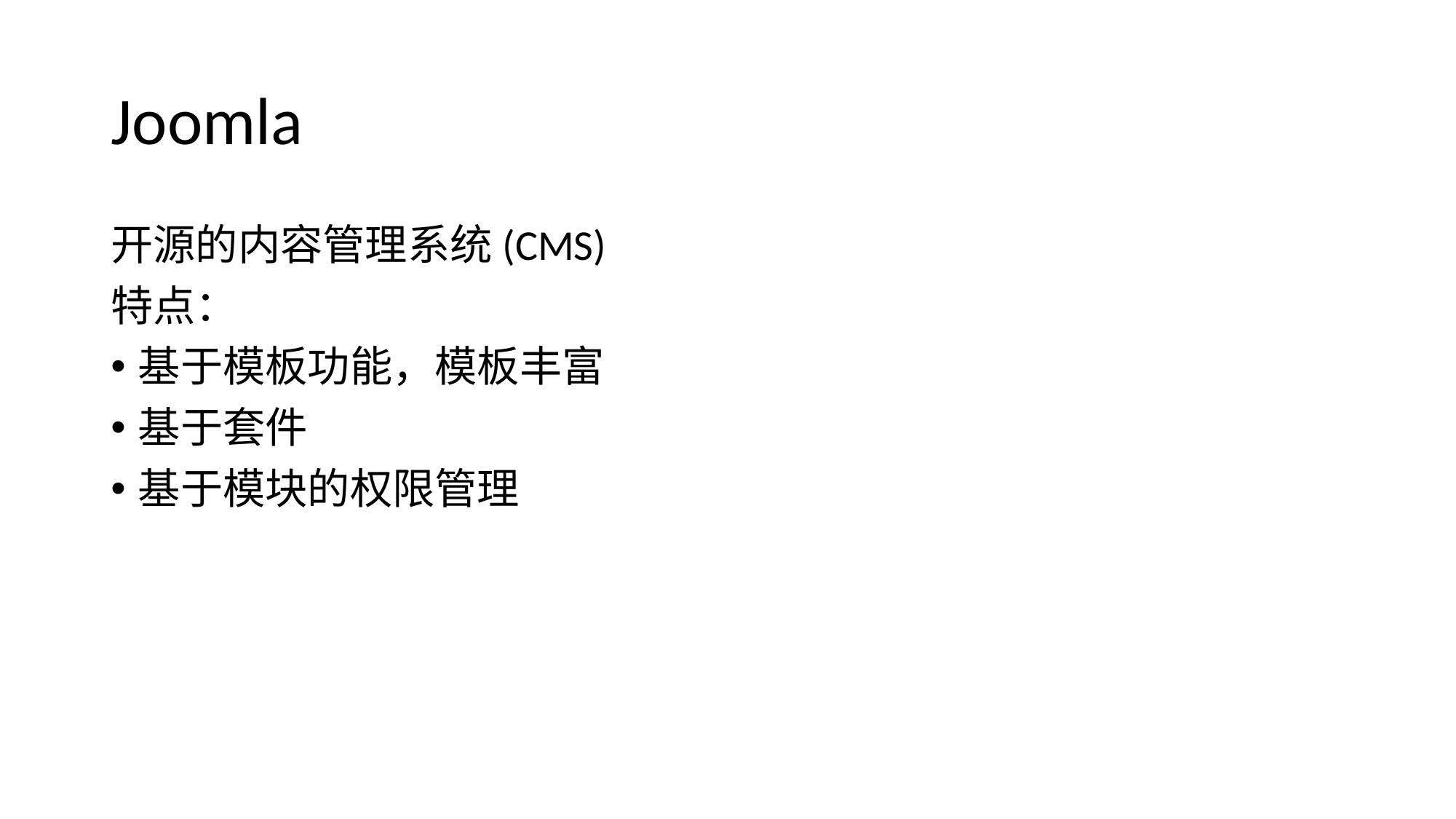

# Joomla
开源的内容管理系统(CMS)
特点：
基于模板功能，模板丰富
基于套件
基于模块的权限管理